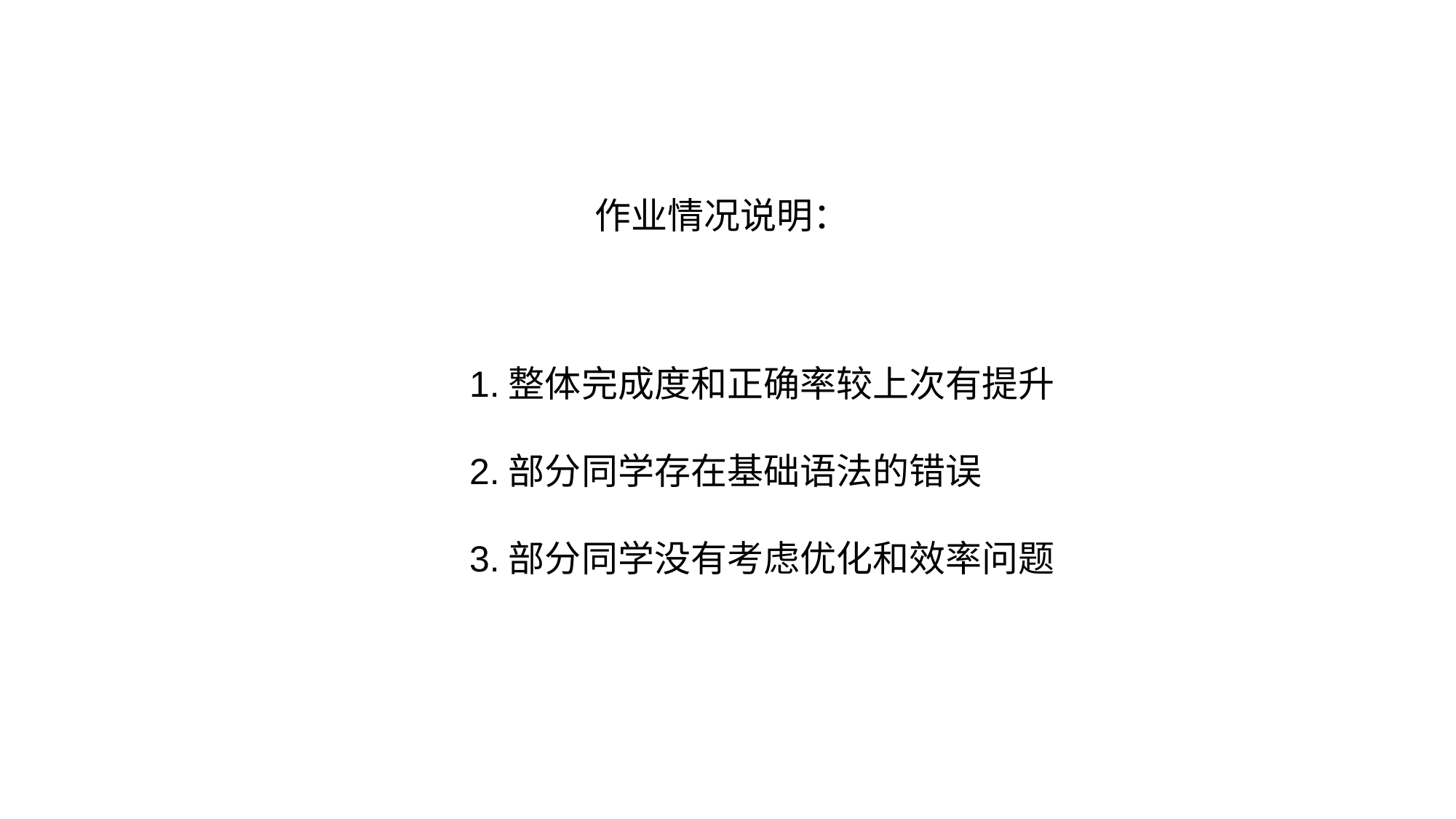

作业情况说明：
1.整体完成度和正确率较上次有提升

2.部分同学存在基础语法的错误

3.部分同学没有考虑优化和效率问题